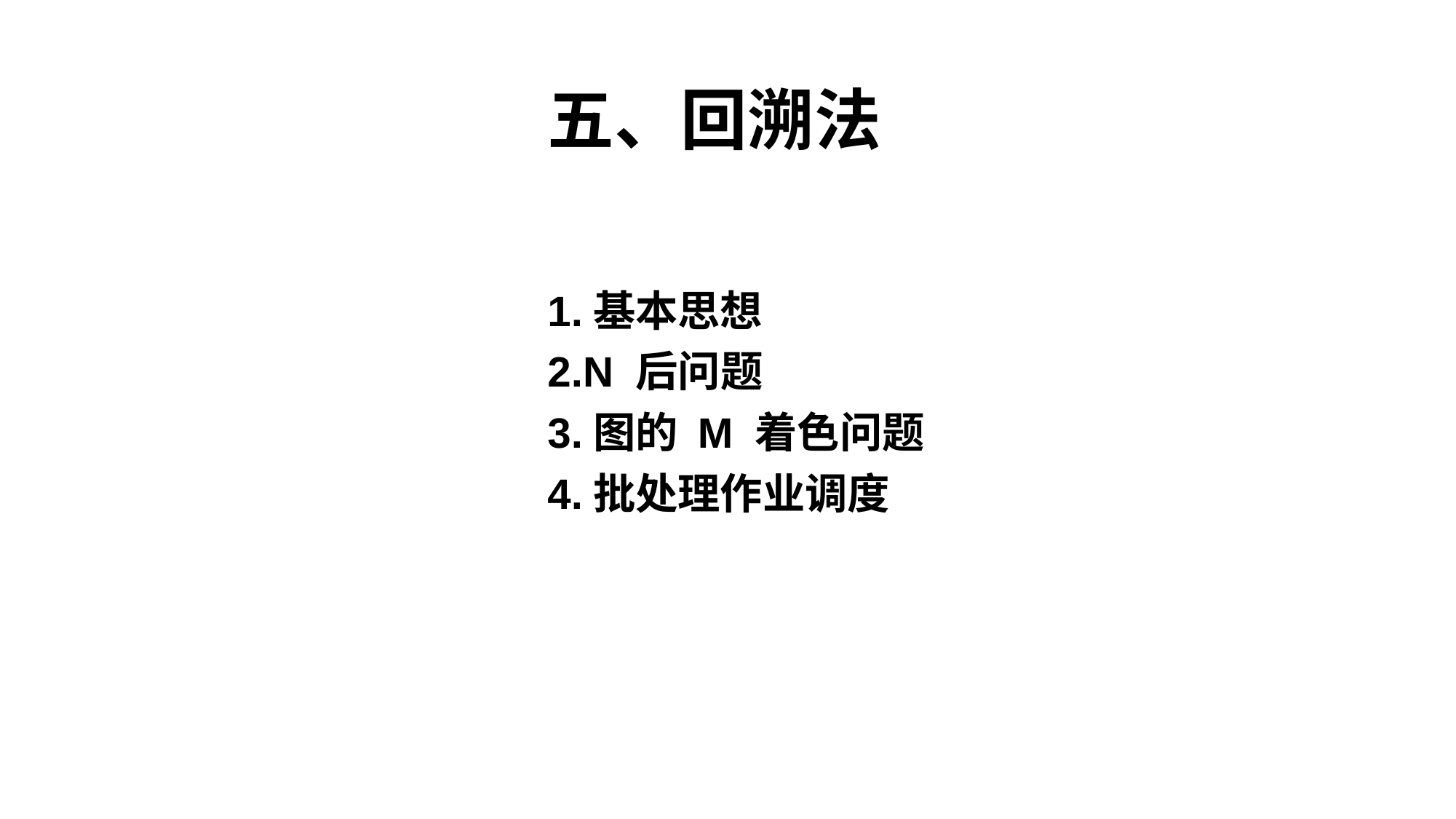

# 五、回溯法

1.基本思想
2.N 后问题
3.图的 M 着色问题
4.批处理作业调度